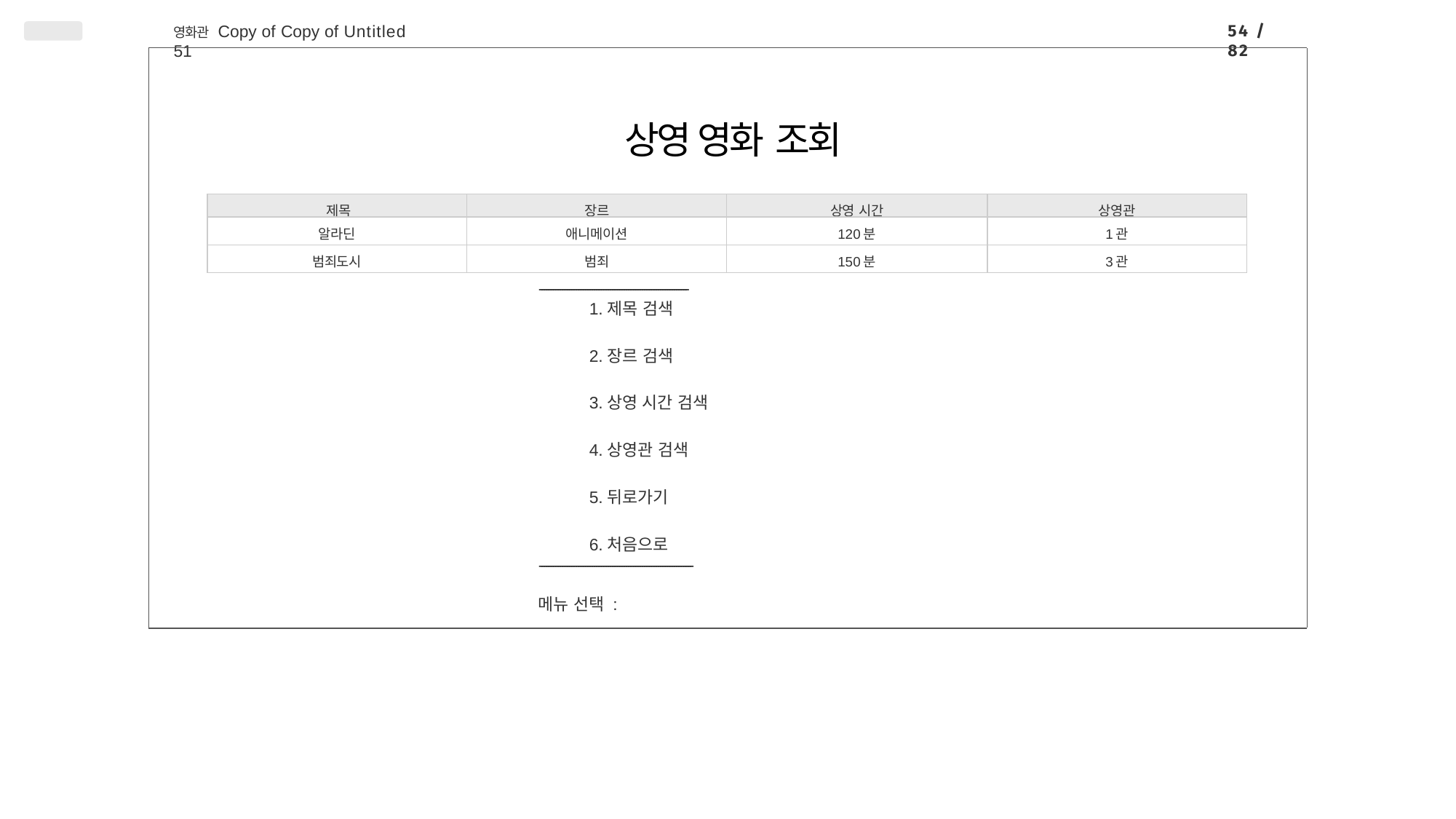

54 / 82
영화관 Copy of Copy of Untitled 51

# 상영 영화 조회
| 제목 | 장르 | 상영 시간 | 상영관 |
| --- | --- | --- | --- |
| 알라딘 | 애니메이션 | 120분 | 1관 |
| 범죄도시 | 범죄 | 150분 | 3관 |
-----------------------------------------------------------------
제목 검색

장르 검색

상영 시간 검색

상영관 검색

뒤로가기

처음으로
-------------------------------------------------------------------

메뉴 선택 :